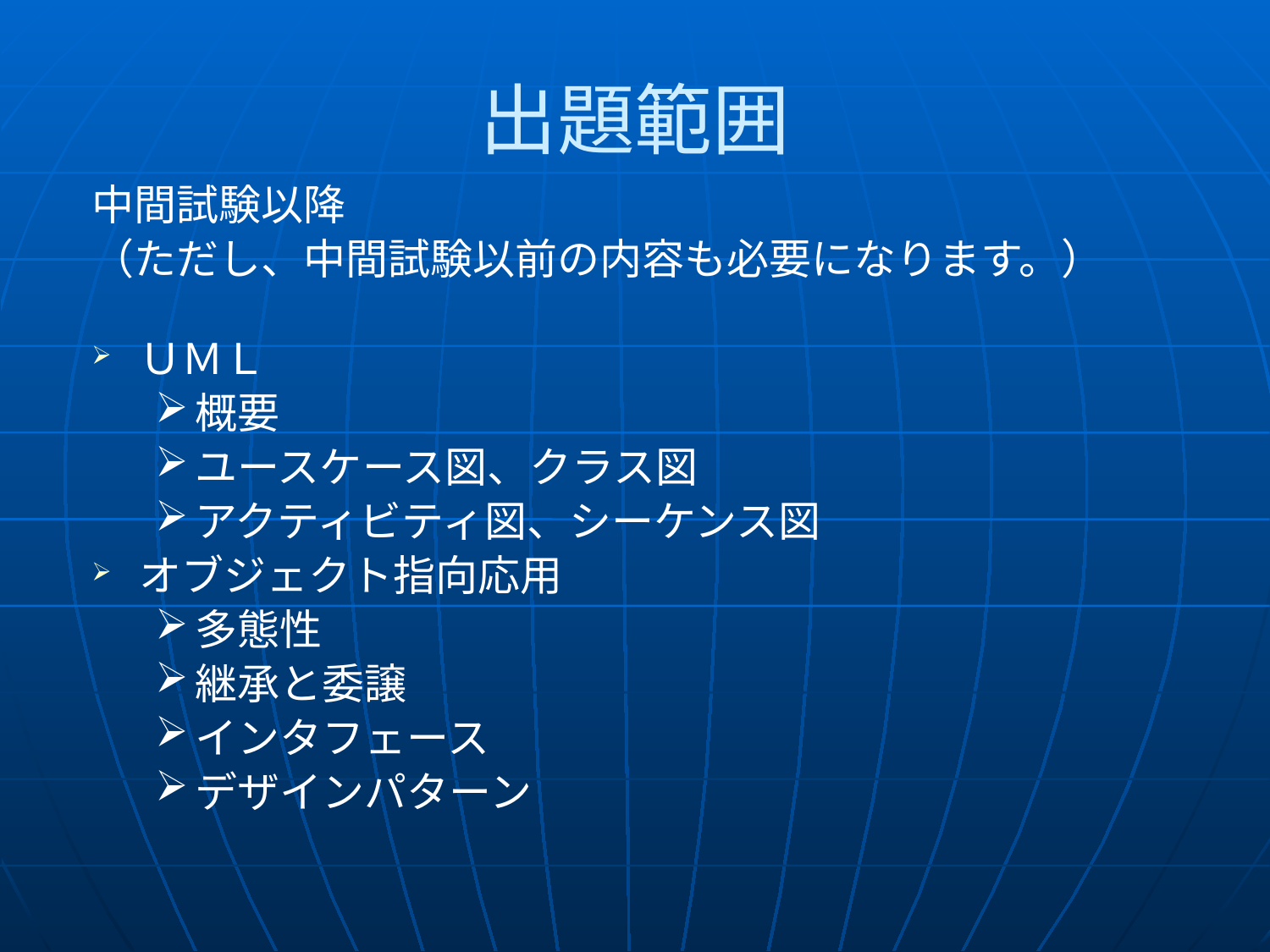

# 出題範囲
中間試験以降
（ただし、中間試験以前の内容も必要になります。）
ＵＭＬ
概要
ユースケース図、クラス図
アクティビティ図、シーケンス図
オブジェクト指向応用
多態性
継承と委譲
インタフェース
デザインパターン